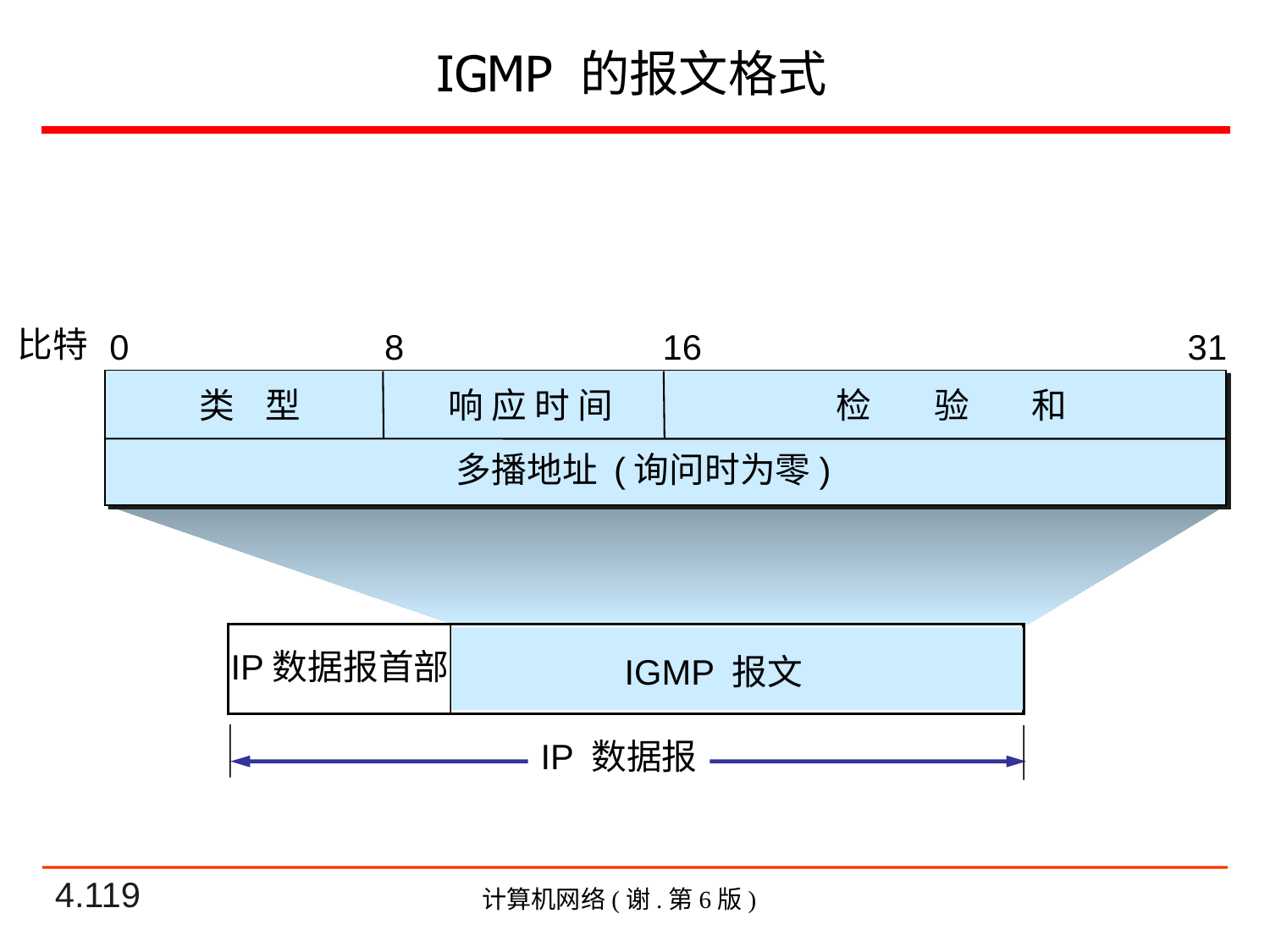

# IGMP 的报文格式
比特
0
8
16
31

类    型
响 应 时 间
检        验        和

多播地址 (询问时为零)

IP数据报首部
IGMP 报文

IP 数据报